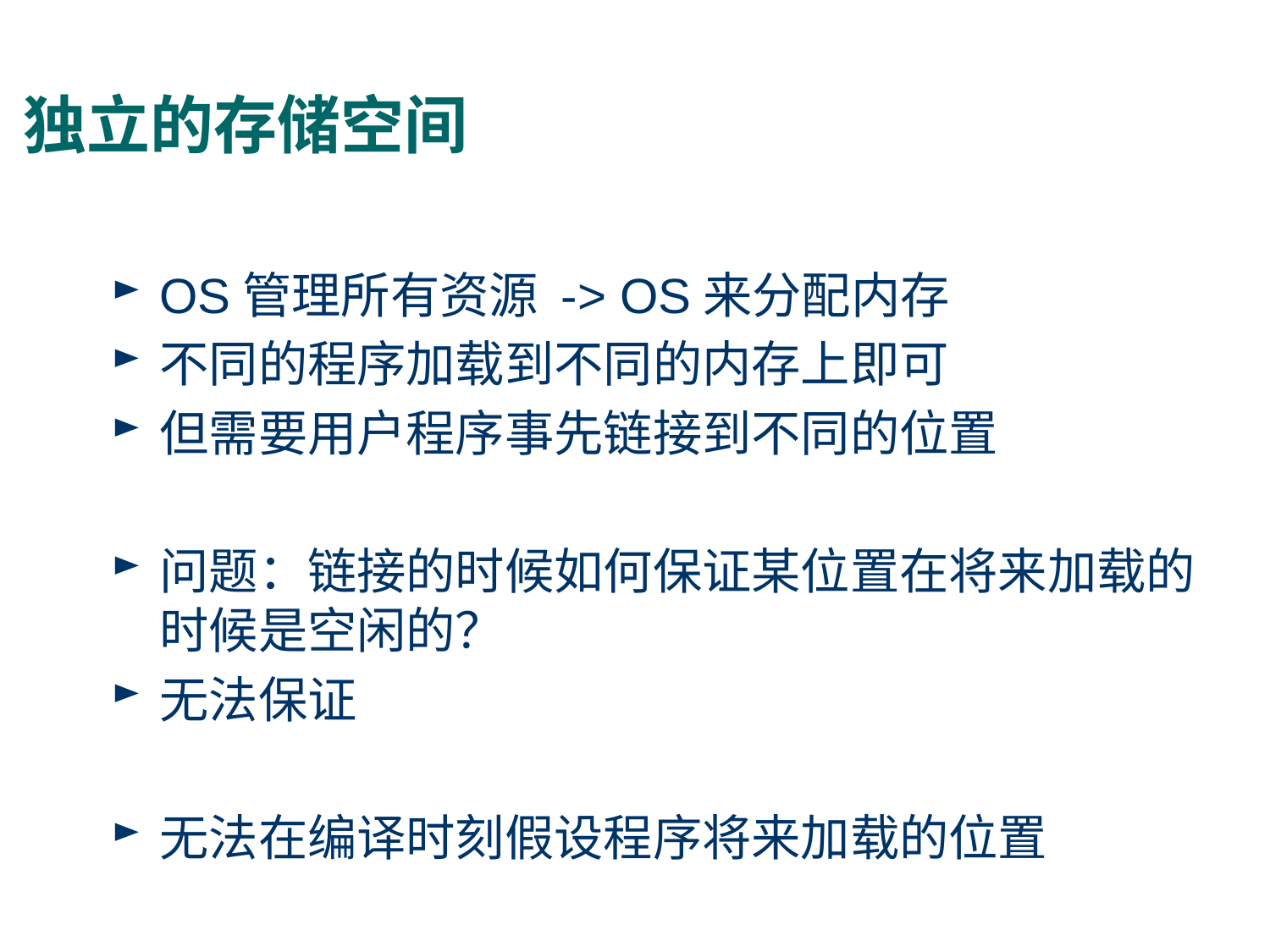

# 独立的存储空间
OS管理所有资源 -> OS来分配内存
不同的程序加载到不同的内存上即可
但需要用户程序事先链接到不同的位置

问题：链接的时候如何保证某位置在将来加载的时候是空闲的？
无法保证

无法在编译时刻假设程序将来加载的位置